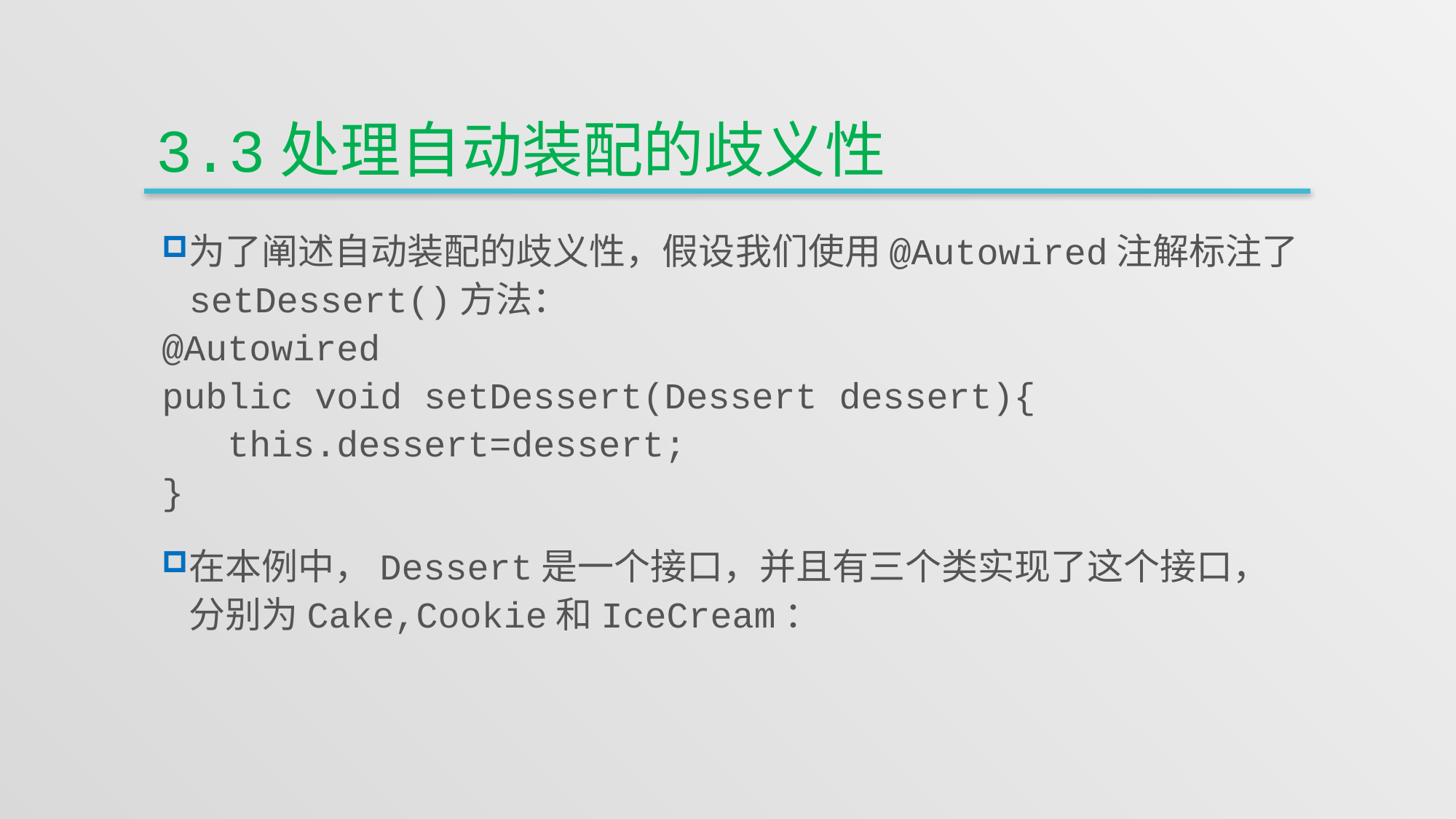

# 3.3处理自动装配的歧义性
为了阐述自动装配的歧义性，假设我们使用@Autowired注解标注了setDessert()方法：
@Autowired
public void setDessert(Dessert dessert){
   this.dessert=dessert;
}
在本例中，Dessert是一个接口，并且有三个类实现了这个接口，分别为Cake,Cookie和IceCream：